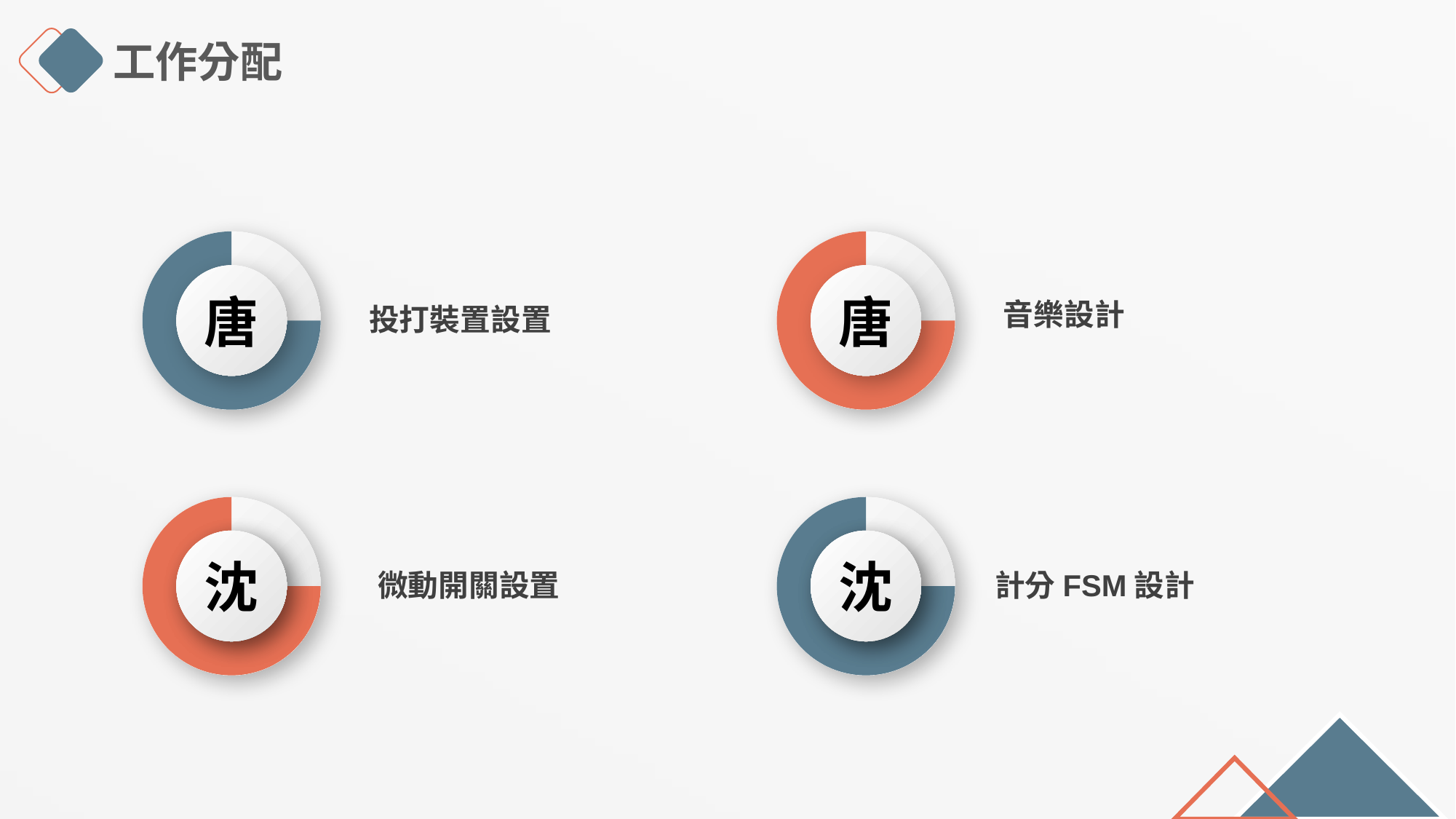

工作分配

唐
唐
音樂設計
投打裝置設置

沈
沈

微動開關設置
計分FSM設計